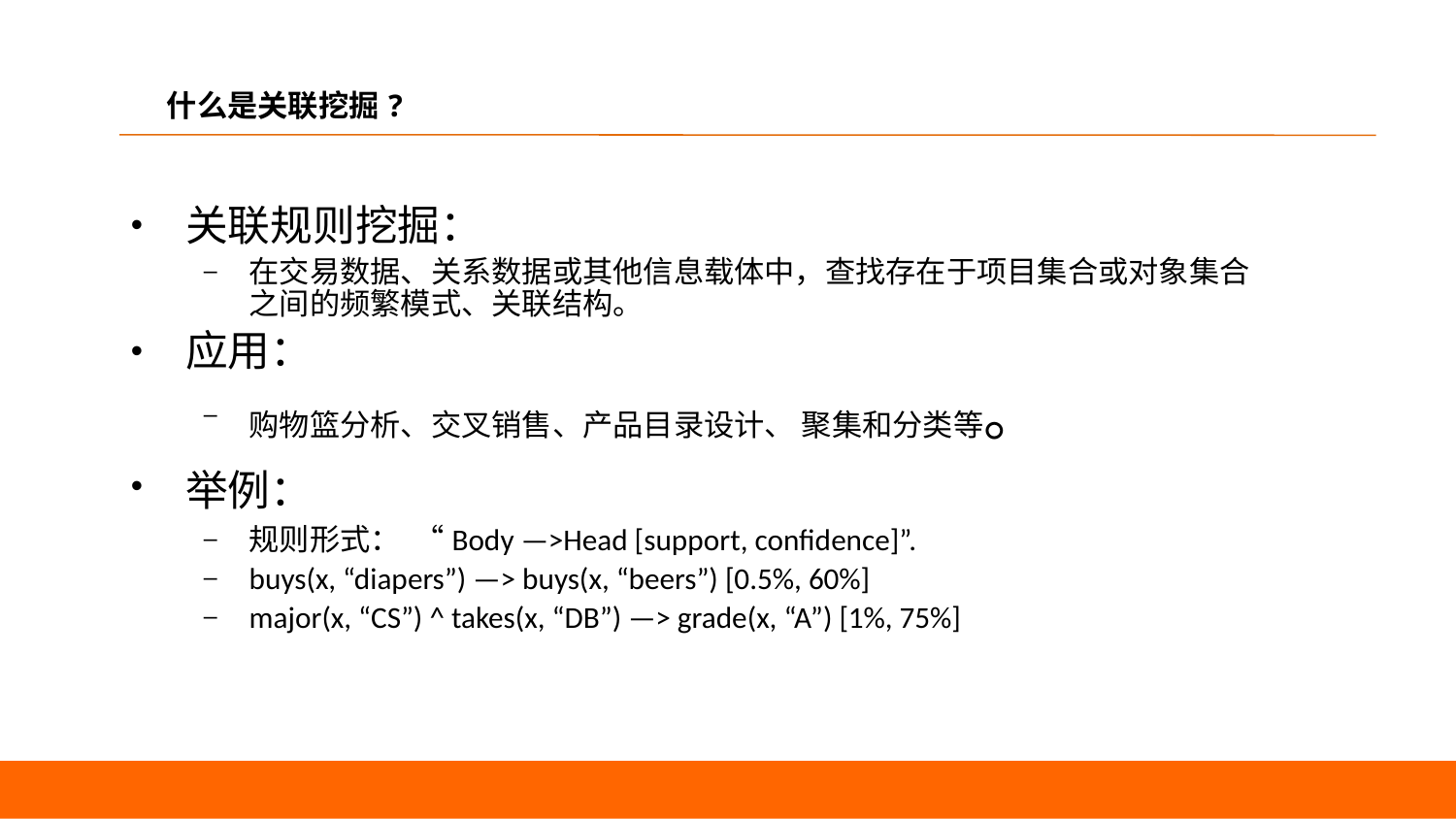

# 什么是关联挖掘?
关联规则挖掘：
在交易数据、关系数据或其他信息载体中，查找存在于项目集合或对象集合之间的频繁模式、关联结构。
应用：
购物篮分析、交叉销售、产品目录设计、 聚集和分类等。
举例：
规则形式：  “Body —>Head [support, confidence]”.
buys(x, “diapers”) —> buys(x, “beers”) [0.5%, 60%]
major(x, “CS”) ^ takes(x, “DB”) —> grade(x, “A”) [1%, 75%]